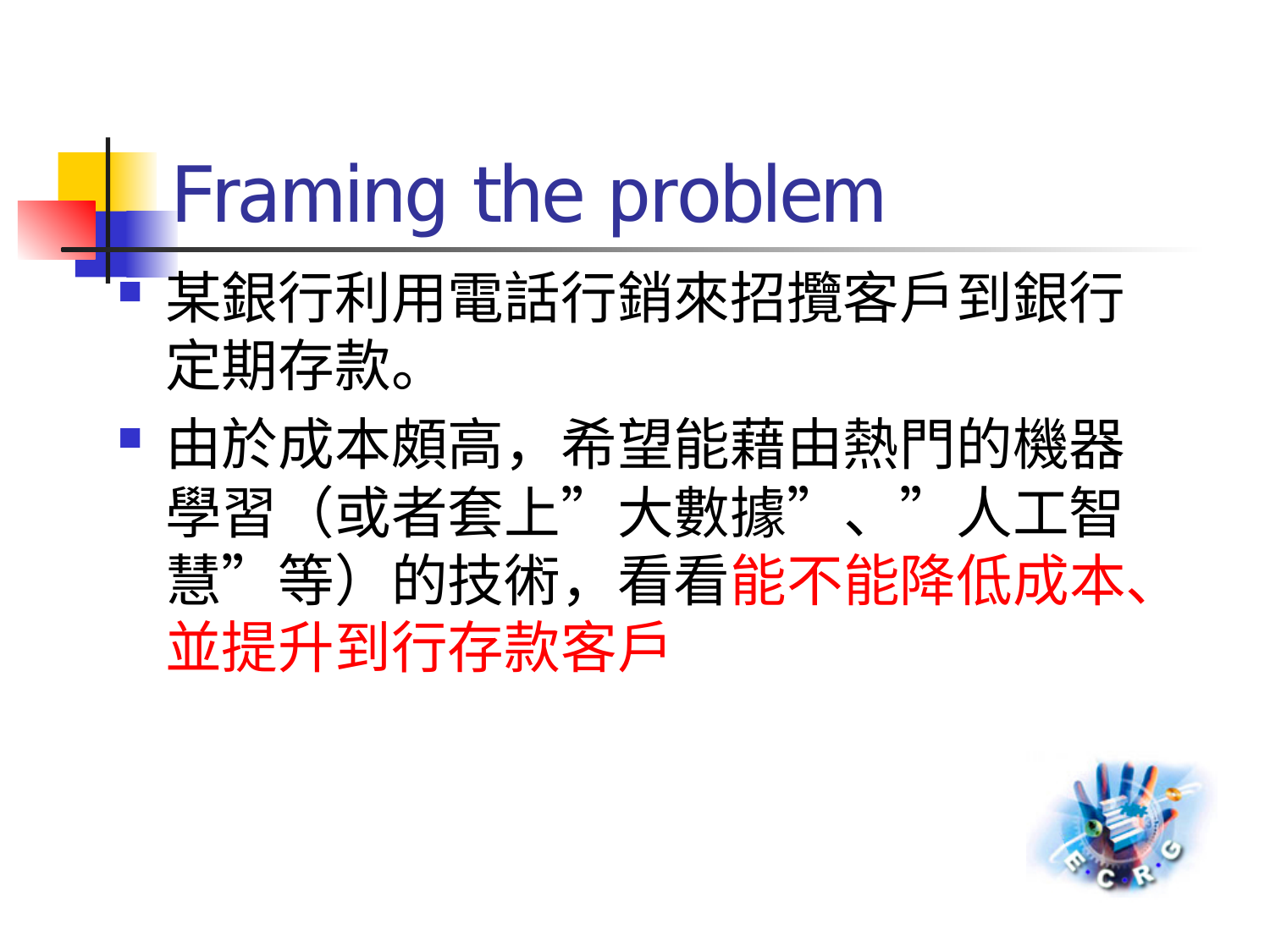

# Framing the problem
某銀行利用電話行銷來招攬客戶到銀行定期存款。
由於成本頗高，希望能藉由熱門的機器學習（或者套上”大數據”、”人工智慧”等）的技術，看看能不能降低成本、並提升到行存款客戶